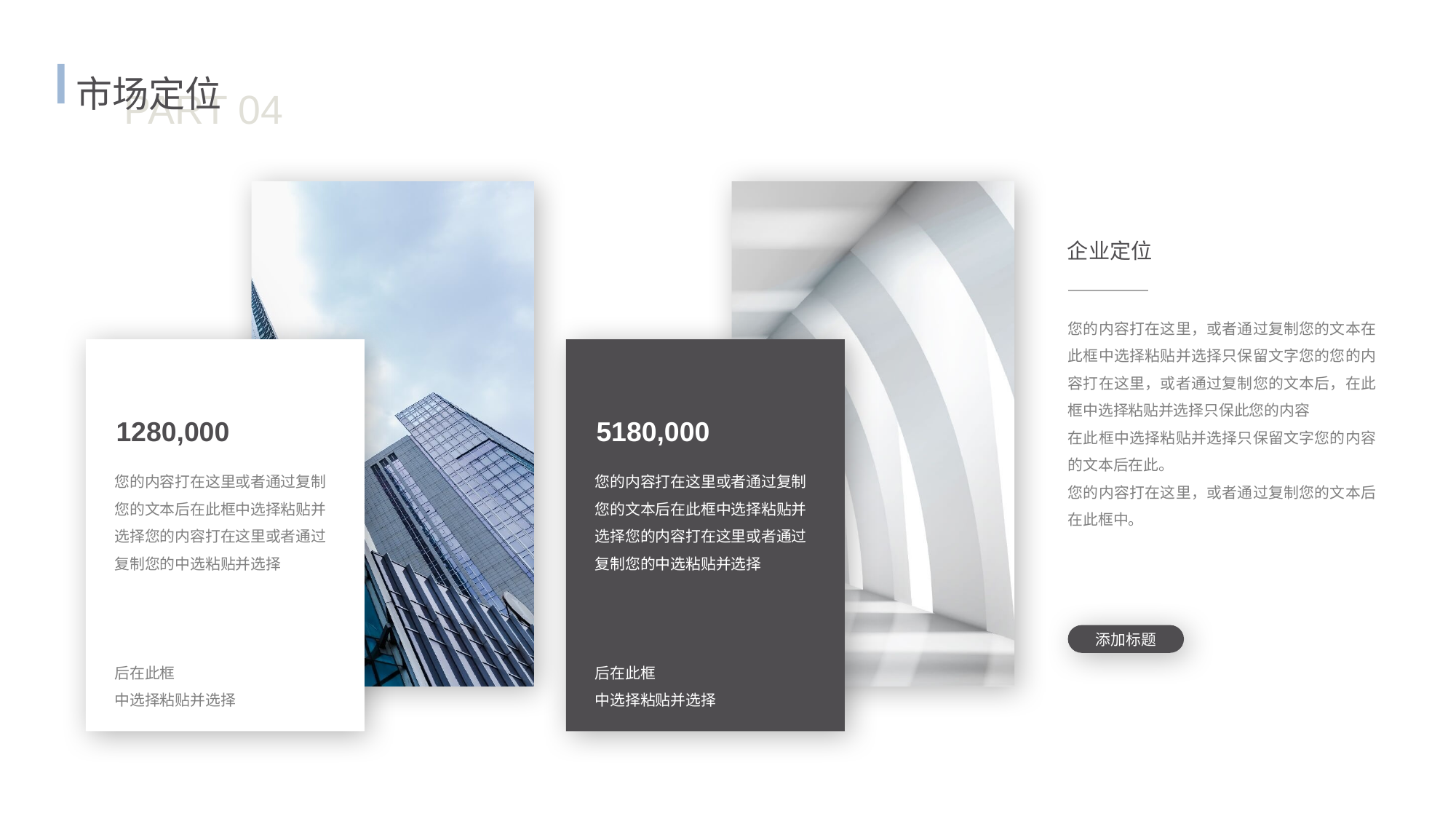

市场定位

PART 04

企业定位
您的内容打在这里，或者通过复制您的文本在此框中选择粘贴并选择只保留文字您的您的内容打在这里，或者通过复制您的文本后，在此框中选择粘贴并选择只保此您的内容
在此框中选择粘贴并选择只保留文字您的内容的文本后在此。
您的内容打在这里，或者通过复制您的文本后在此框中。
添加标题

1280,000
您的内容打在这里或者通过复制您的文本后在此框中选择粘贴并选择您的内容打在这里或者通过复制您的中选粘贴并选择

后在此框
中选择粘贴并选择

5180,000
您的内容打在这里或者通过复制您的文本后在此框中选择粘贴并选择您的内容打在这里或者通过复制您的中选粘贴并选择

后在此框
中选择粘贴并选择